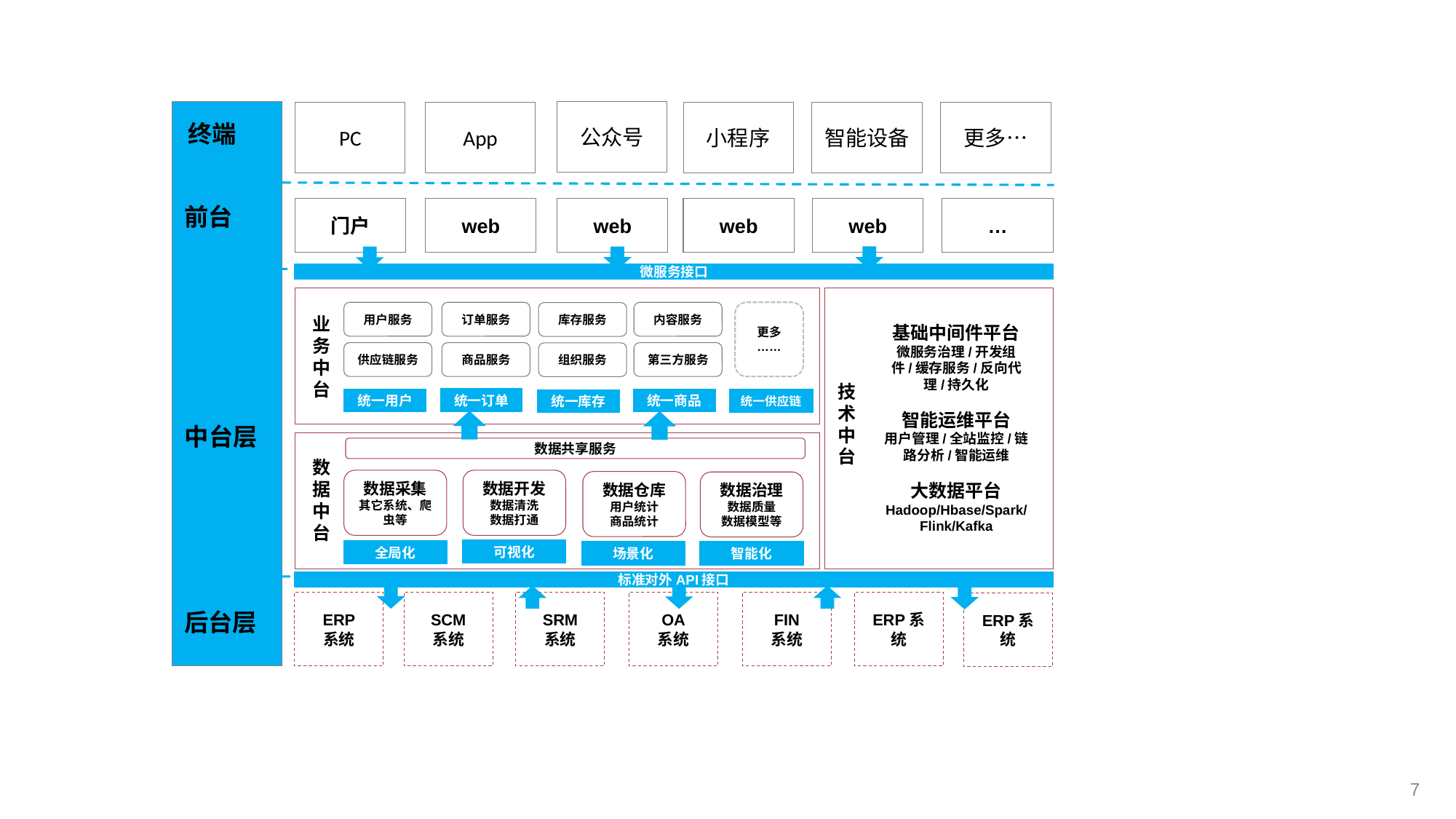

公众号
更多…
PC
App
小程序
智能设备
终端
前台
web
门户
web
web
web
…

微服务接口

业务中台
基础中间件平台
微服务治理/开发组件/缓存服务/反向代理/持久化

智能运维平台
用户管理/全站监控/链路分析/智能运维

大数据平台
Hadoop/Hbase/Spark/
Flink/Kafka
用户服务
订单服务
内容服务
更多
……
库存服务
供应链服务
商品服务
第三方服务
组织服务
技术中台
统一订单
统一用户
统一供应链
统一商品
统一库存

中台层

数据中台
数据共享服务
数据开发
数据清洗
数据打通

数据采集
其它系统、爬虫等

数据仓库
用户统计
商品统计

数据治理
数据质量
数据模型等

可视化
全局化
场景化
智能化
标准对外API接口

OA
系统
FIN
系统
ERP系统
SCM
系统
SRM
系统
ERP
系统
ERP系统
后台层
7